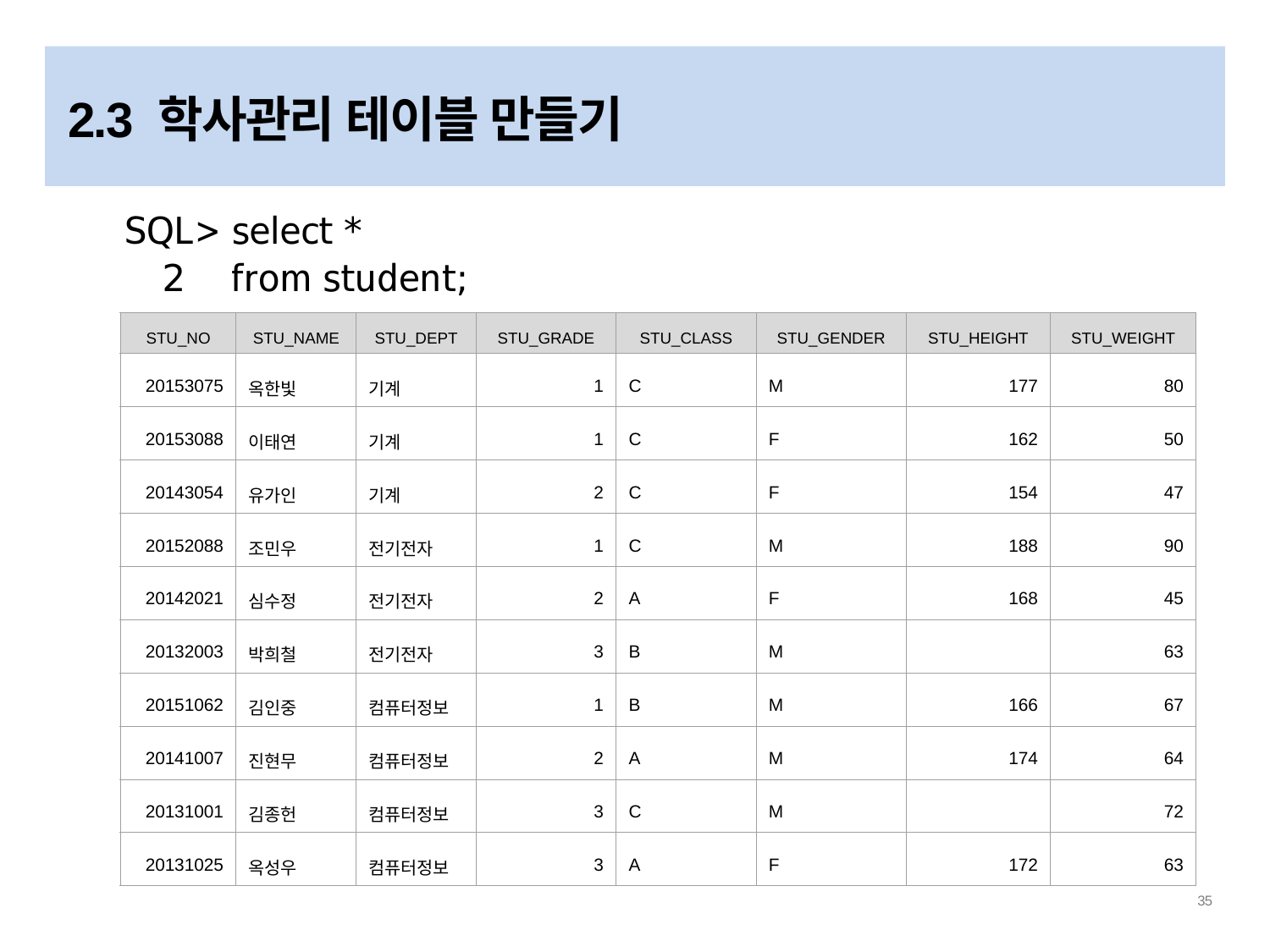

# 2.3 학사관리 테이블 만들기
       SQL> select *
           2     from student;

| STU\_NO | STU\_NAME | STU\_DEPT | STU\_GRADE | STU\_CLASS | STU\_GENDER | STU\_HEIGHT | STU\_WEIGHT |
| --- | --- | --- | --- | --- | --- | --- | --- |
| 20153075 | 옥한빛 | 기계 | 1 | C | M | 177 | 80 |
| 20153088 | 이태연 | 기계 | 1 | C | F | 162 | 50 |
| 20143054 | 유가인 | 기계 | 2 | C | F | 154 | 47 |
| 20152088 | 조민우 | 전기전자 | 1 | C | M | 188 | 90 |
| 20142021 | 심수정 | 전기전자 | 2 | A | F | 168 | 45 |
| 20132003 | 박희철 | 전기전자 | 3 | B | M |  | 63 |
| 20151062 | 김인중 | 컴퓨터정보 | 1 | B | M | 166 | 67 |
| 20141007 | 진현무 | 컴퓨터정보 | 2 | A | M | 174 | 64 |
| 20131001 | 김종헌 | 컴퓨터정보 | 3 | C | M |  | 72 |
| 20131025 | 옥성우 | 컴퓨터정보 | 3 | A | F | 172 | 63 |